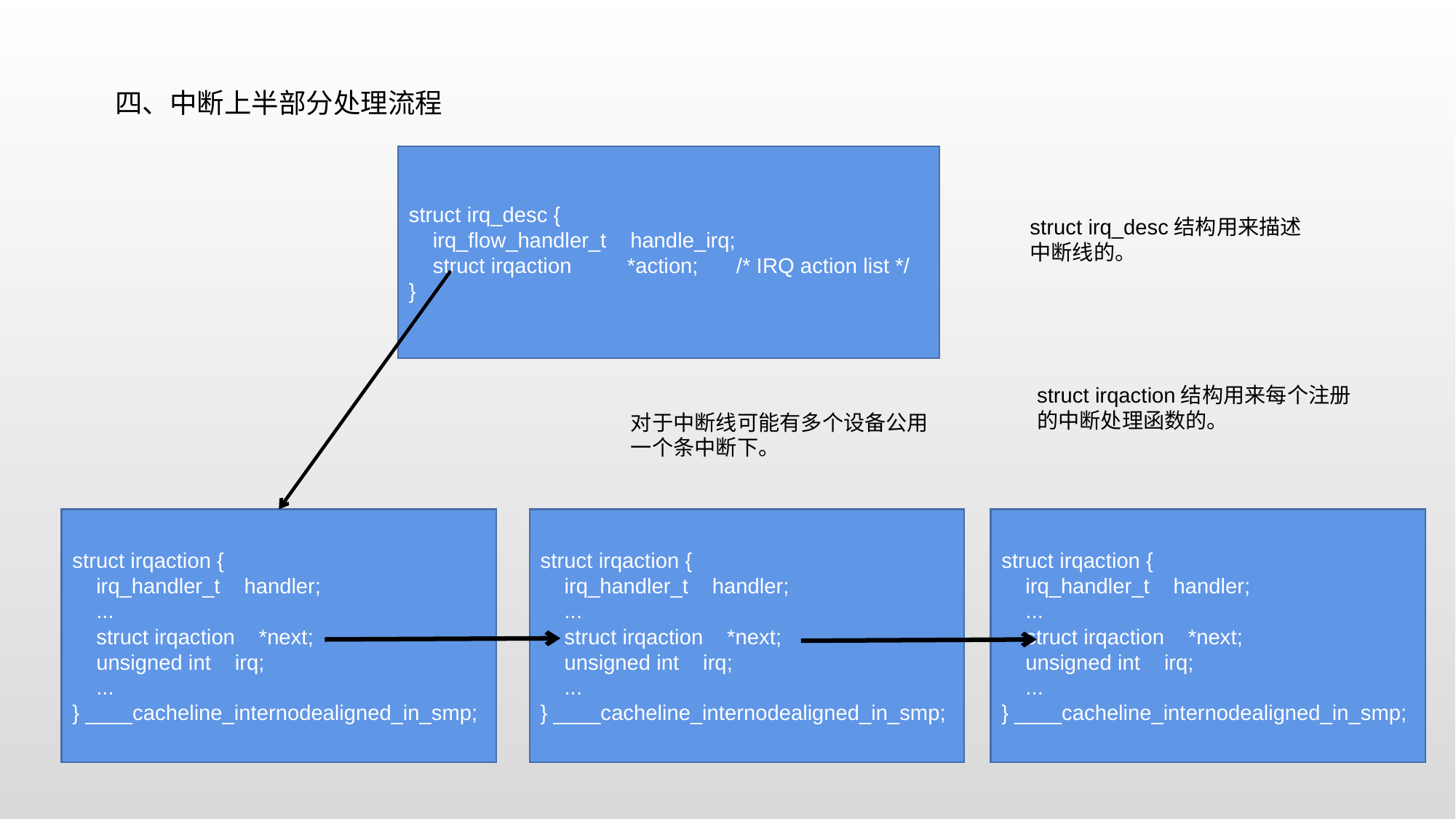

四、中断上半部分处理流程
struct irq_desc {
    irq_flow_handler_t    handle_irq;
    struct irqaction	*action;	/* IRQ action list */
}
struct irq_desc结构用来描述中断线的。
struct irqaction结构用来每个注册的中断处理函数的。
对于中断线可能有多个设备公用一个条中断下。
struct irqaction {
    irq_handler_t    handler;
    ...
    struct irqaction    *next;
    unsigned int    irq;
    ...
} ____cacheline_internodealigned_in_smp;
struct irqaction {
    irq_handler_t    handler;
    ...
    struct irqaction    *next;
    unsigned int    irq;
    ...
} ____cacheline_internodealigned_in_smp;
struct irqaction {
    irq_handler_t    handler;
    ...
    struct irqaction    *next;
    unsigned int    irq;
    ...
} ____cacheline_internodealigned_in_smp;